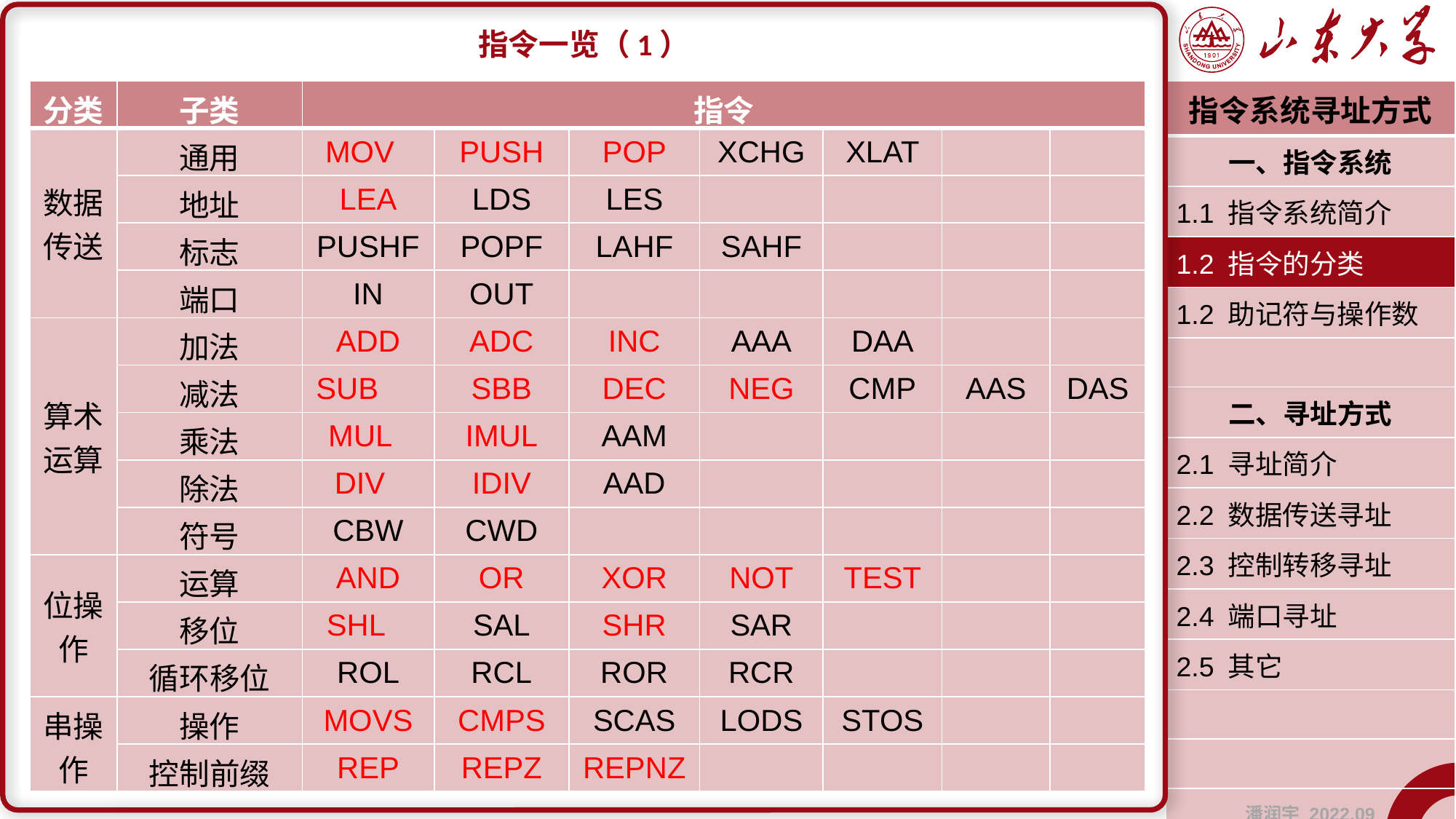

指令一览（1）
| 分类 | 子类 | 指令 |  |  |  |  |  |  |
| --- | --- | --- | --- | --- | --- | --- | --- | --- |
| 数据传送 | 通用 | MOV | PUSH | POP | XCHG | XLAT |  |  |
|  | 地址 | LEA | LDS | LES |  |  |  |  |
|  | 标志 | PUSHF | POPF | LAHF | SAHF |  |  |  |
|  | 端口 | IN | OUT |  |  |  |  |  |
| 算术运算 | 加法 | ADD | ADC | INC | AAA | DAA |  |  |
|  | 减法 | SUB | SBB | DEC | NEG | CMP | AAS | DAS |
|  | 乘法 | MUL | IMUL | AAM |  |  |  |  |
|  | 除法 | DIV | IDIV | AAD |  |  |  |  |
|  | 符号 | CBW | CWD |  |  |  |  |  |
| 位操作 | 运算 | AND | OR | XOR | NOT | TEST |  |  |
|  | 移位 | SHL | SAL | SHR | SAR |  |  |  |
|  | 循环移位 | ROL | RCL | ROR | RCR |  |  |  |
| 串操作 | 操作 | MOVS | CMPS | SCAS | LODS | STOS |  |  |
|  | 控制前缀 | REP | REPZ | REPNZ |  |  |  |  |
| 指令系统寻址方式 |
| --- |
| 一、指令系统 |
| 1.1 指令系统简介 |
| 1.2 指令的分类 |
| 1.2 助记符与操作数 |
|  |
| 二、寻址方式 |
| 2.1 寻址简介 |
| 2.2 数据传送寻址 |
| 2.3 控制转移寻址 |
| 2.4 端口寻址 |
| 2.5 其它 |
|  |
|  |
| 潘润宇 2022.09 |